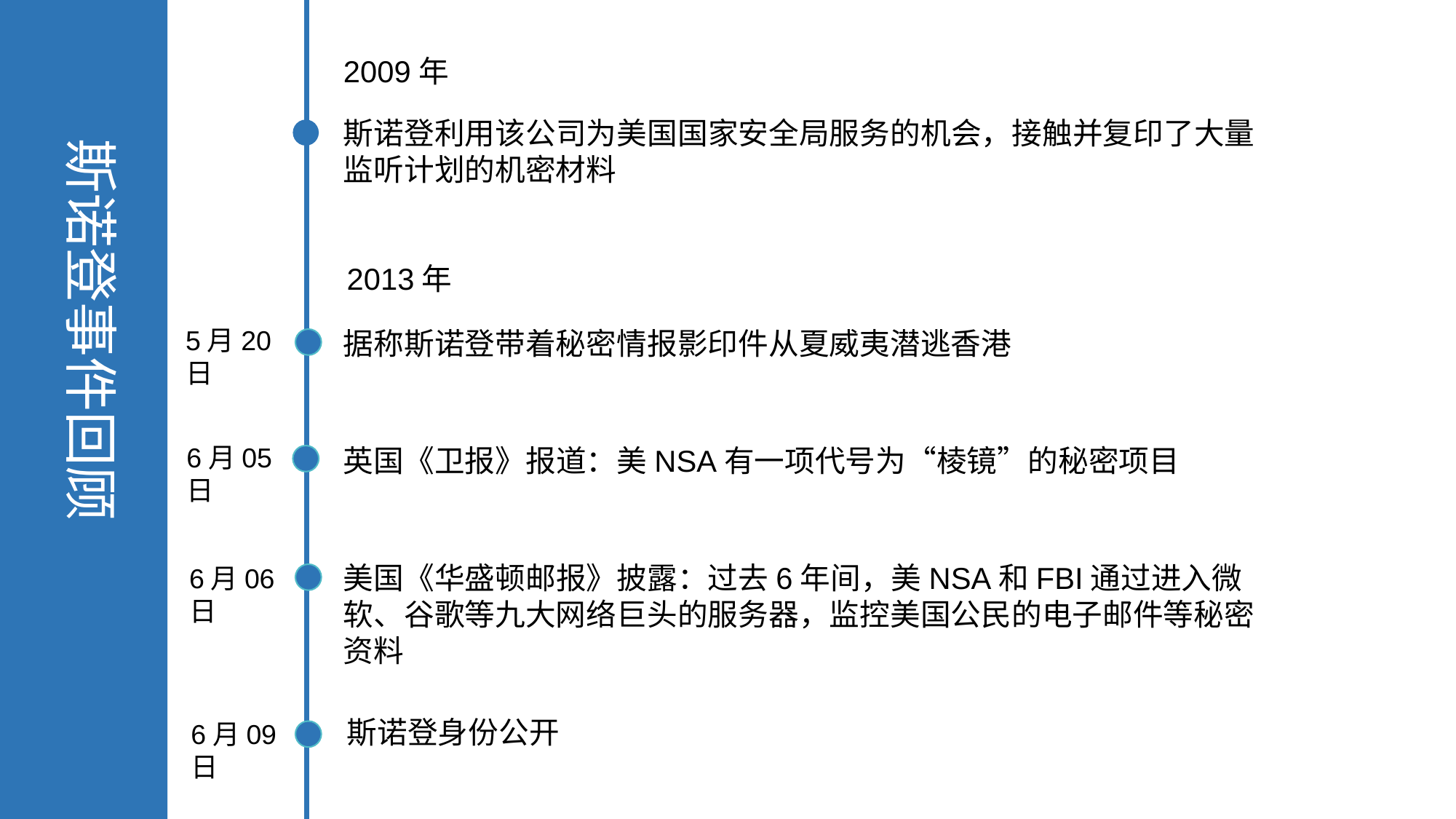

2009年
斯诺登利用该公司为美国国家安全局服务的机会，接触并复印了大量监听计划的机密材料

斯诺登事件回顾
2013年
5月20日
据称斯诺登带着秘密情报影印件从夏威夷潜逃香港

6月05日
英国《卫报》报道：美NSA有一项代号为“棱镜”的秘密项目

美国《华盛顿邮报》披露：过去6年间，美NSA和FBI通过进入微软、谷歌等九大网络巨头的服务器，监控美国公民的电子邮件等秘密资料
6月06日

斯诺登身份公开
6月09日